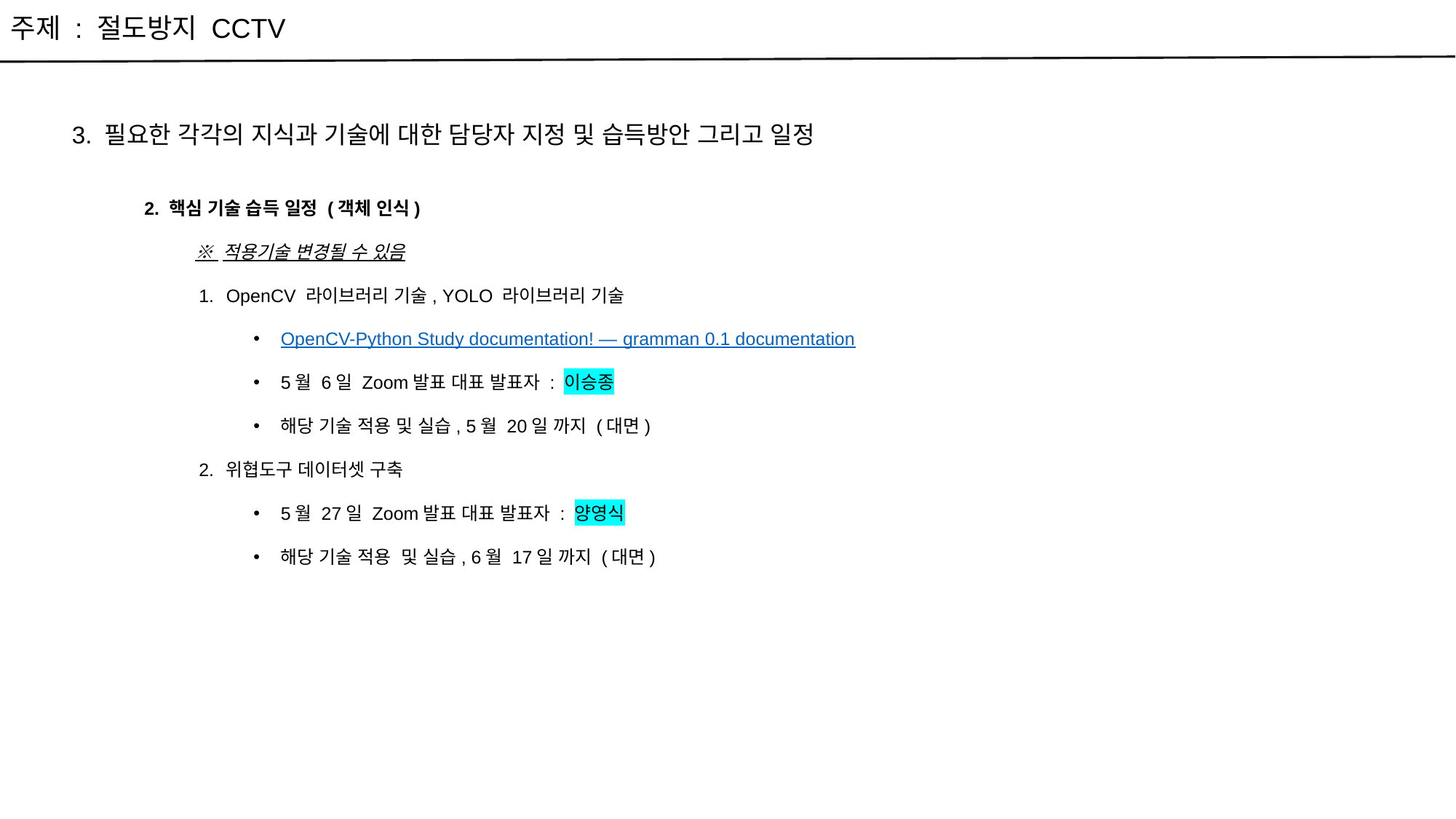

주제 : 절도방지 CCTV

3. 필요한 각각의 지식과 기술에 대한 담당자 지정 및 습득방안 그리고 일정
2. 핵심 기술 습득 일정 (객체 인식)
          ※ 적용기술 변경될 수 있음
OpenCV 라이브러리 기술, YOLO 라이브러리 기술
OpenCV-Python Study documentation! — gramman 0.1 documentation
5월 6일 Zoom발표 대표 발표자 : 이승종
해당 기술 적용 및 실습, 5월 20일 까지 (대면)
위협도구 데이터셋 구축
5월 27일 Zoom발표 대표 발표자 : 양영식
해당 기술 적용  및 실습, 6월 17일 까지 (대면)